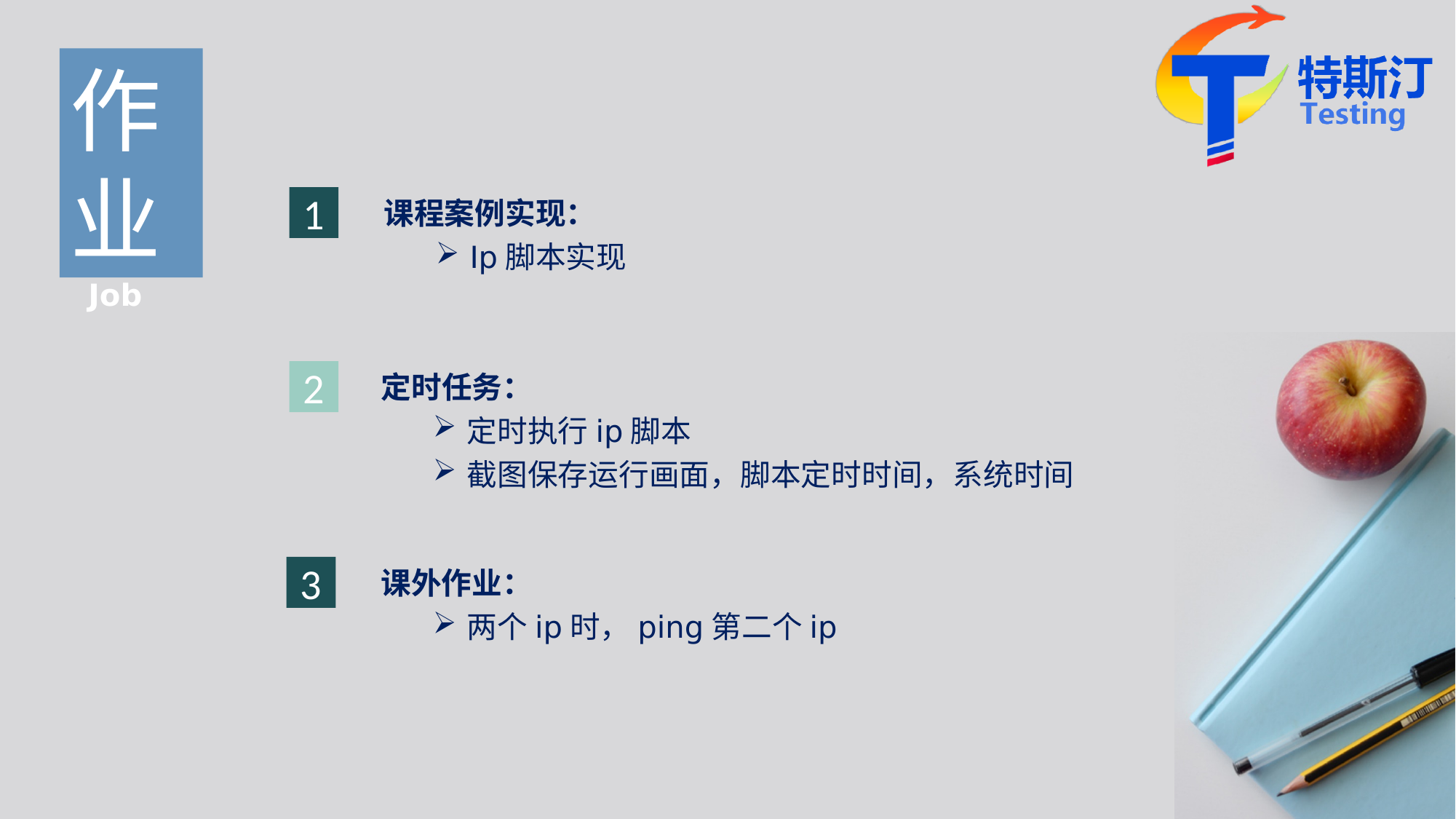

作业
   Job
1
课程案例实现：
Ip脚本实现
定时任务：
定时执行ip脚本
截图保存运行画面，脚本定时时间，系统时间
2
3
课外作业：
两个ip时，ping第二个ip